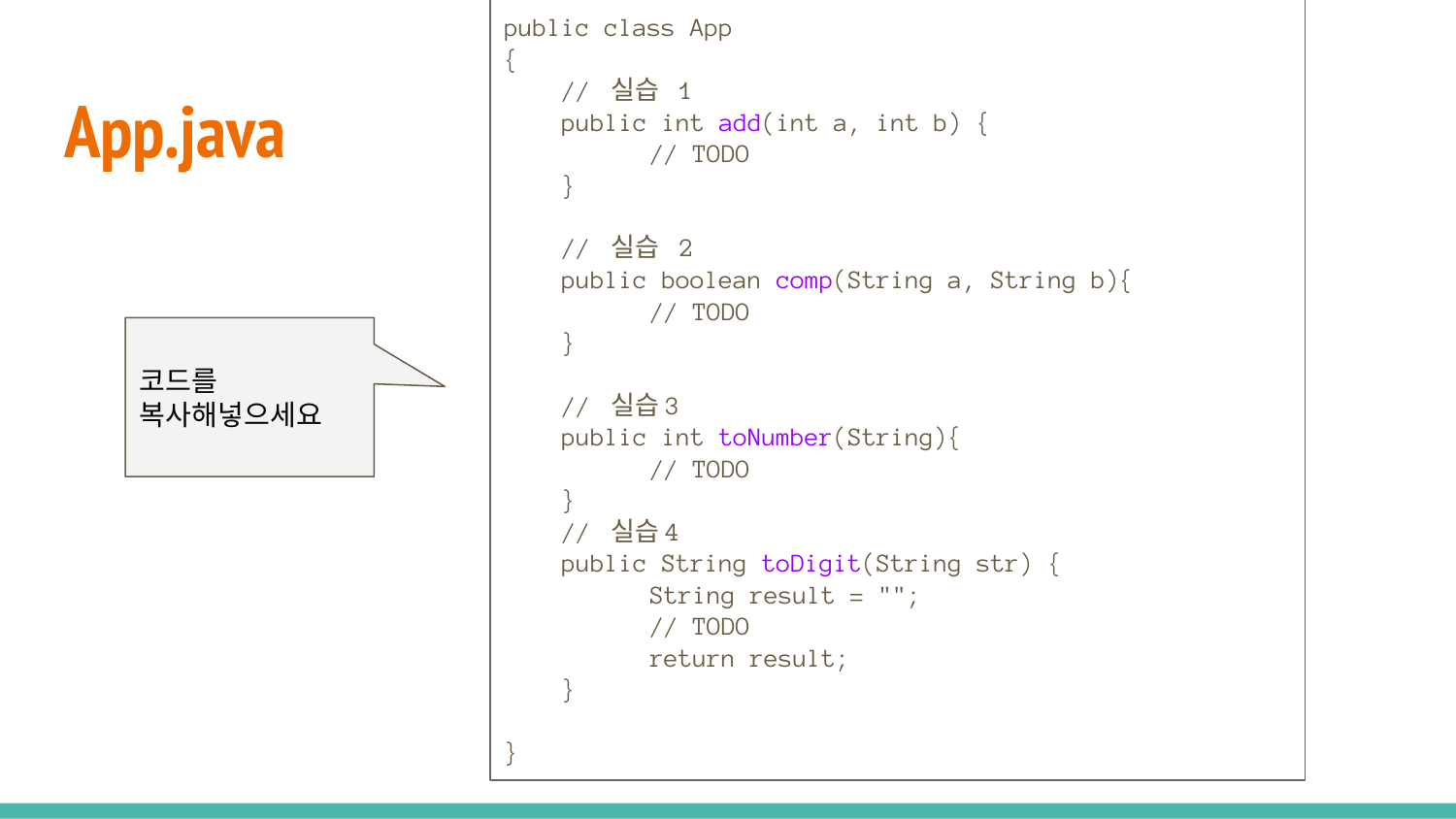

public class App
{
    // 실습 1
    public int add(int a, int b) {
    	// TODO
    }

    // 실습 2
    public boolean comp(String a, String b){
    	// TODO
    }

    // 실습3
    public int toNumber(String){
    	// TODO
    }
    // 실습4
    public String toDigit(String str) {
    	String result = "";
    	// TODO
    	return result;
    }

}

# App.java
코드를 복사해넣으세요